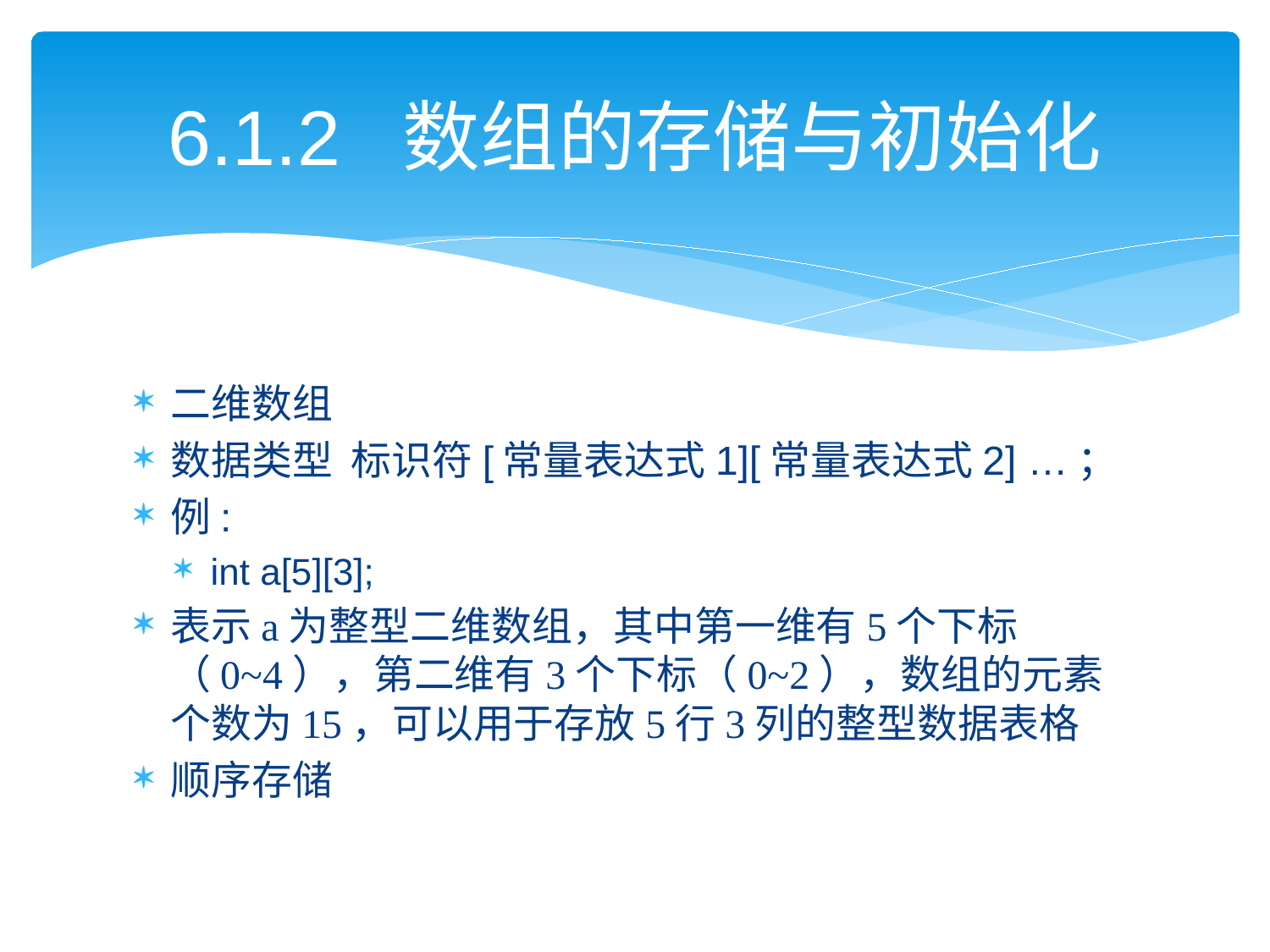

# 6.1.2  数组的存储与初始化
二维数组
数据类型  标识符[常量表达式1][常量表达式2] …；
例:
int a[5][3];
表示a为整型二维数组，其中第一维有5个下标（0~4），第二维有3个下标（0~2），数组的元素个数为15，可以用于存放5行3列的整型数据表格
顺序存储